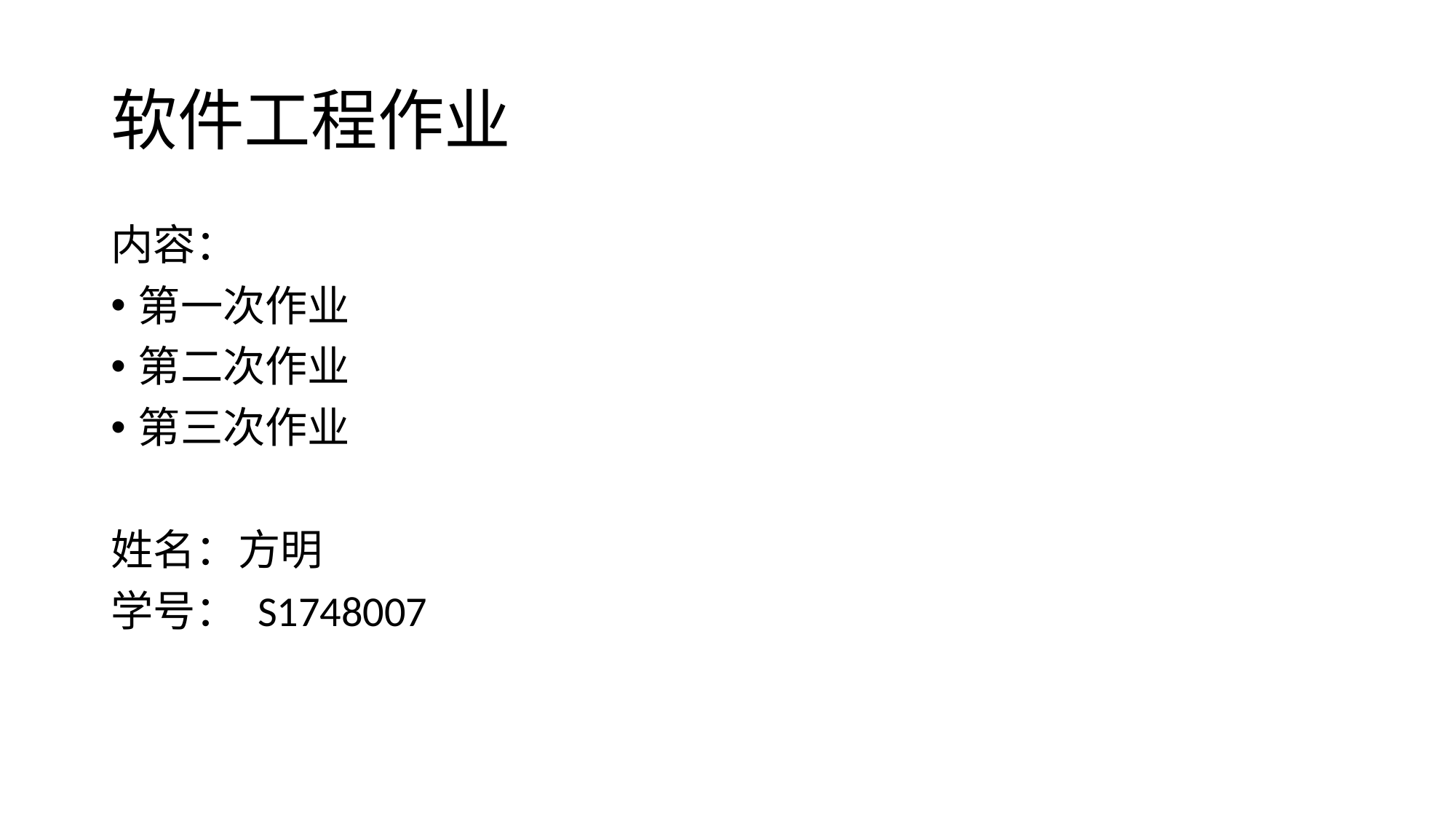

# 软件工程作业
内容：
第一次作业
第二次作业
第三次作业

姓名：方明
学号： S1748007